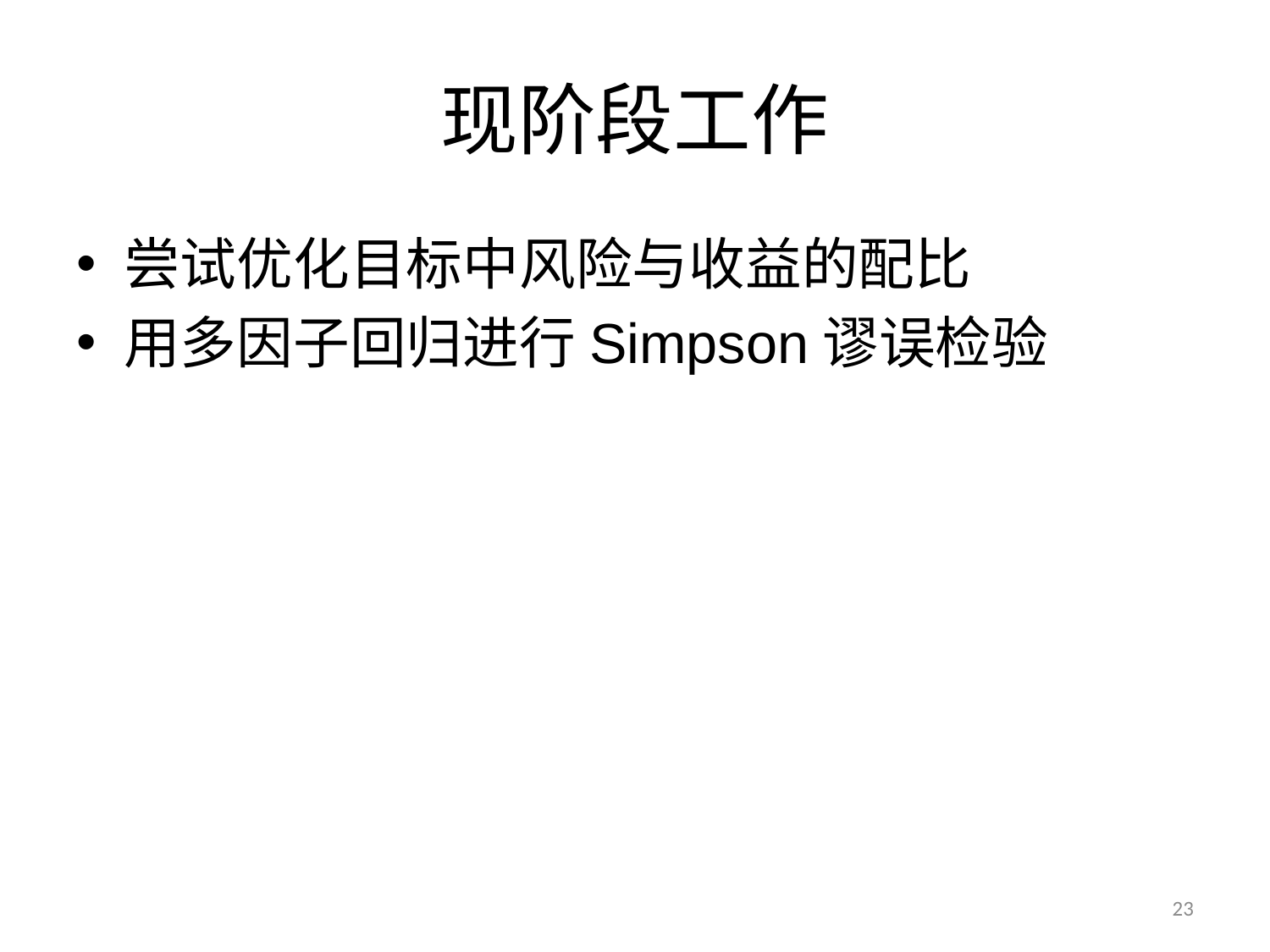

# 现阶段工作
尝试优化目标中风险与收益的配比
用多因子回归进行Simpson谬误检验
23